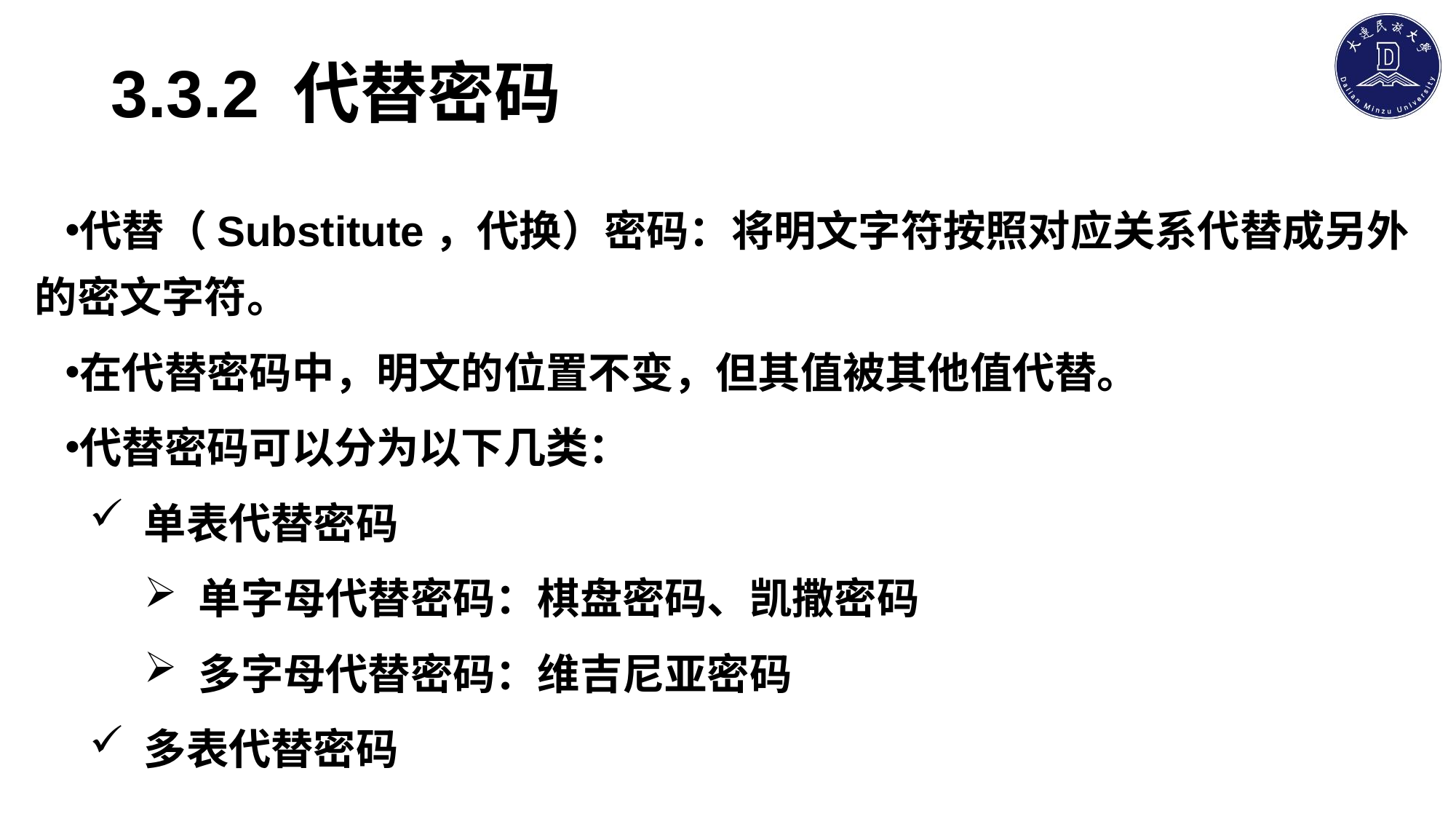

# 3.3.2 代替密码
代替（Substitute，代换）密码：将明文字符按照对应关系代替成另外的密文字符。
在代替密码中，明文的位置不变，但其值被其他值代替。
代替密码可以分为以下几类：
单表代替密码
单字母代替密码：棋盘密码、凯撒密码
多字母代替密码：维吉尼亚密码
多表代替密码